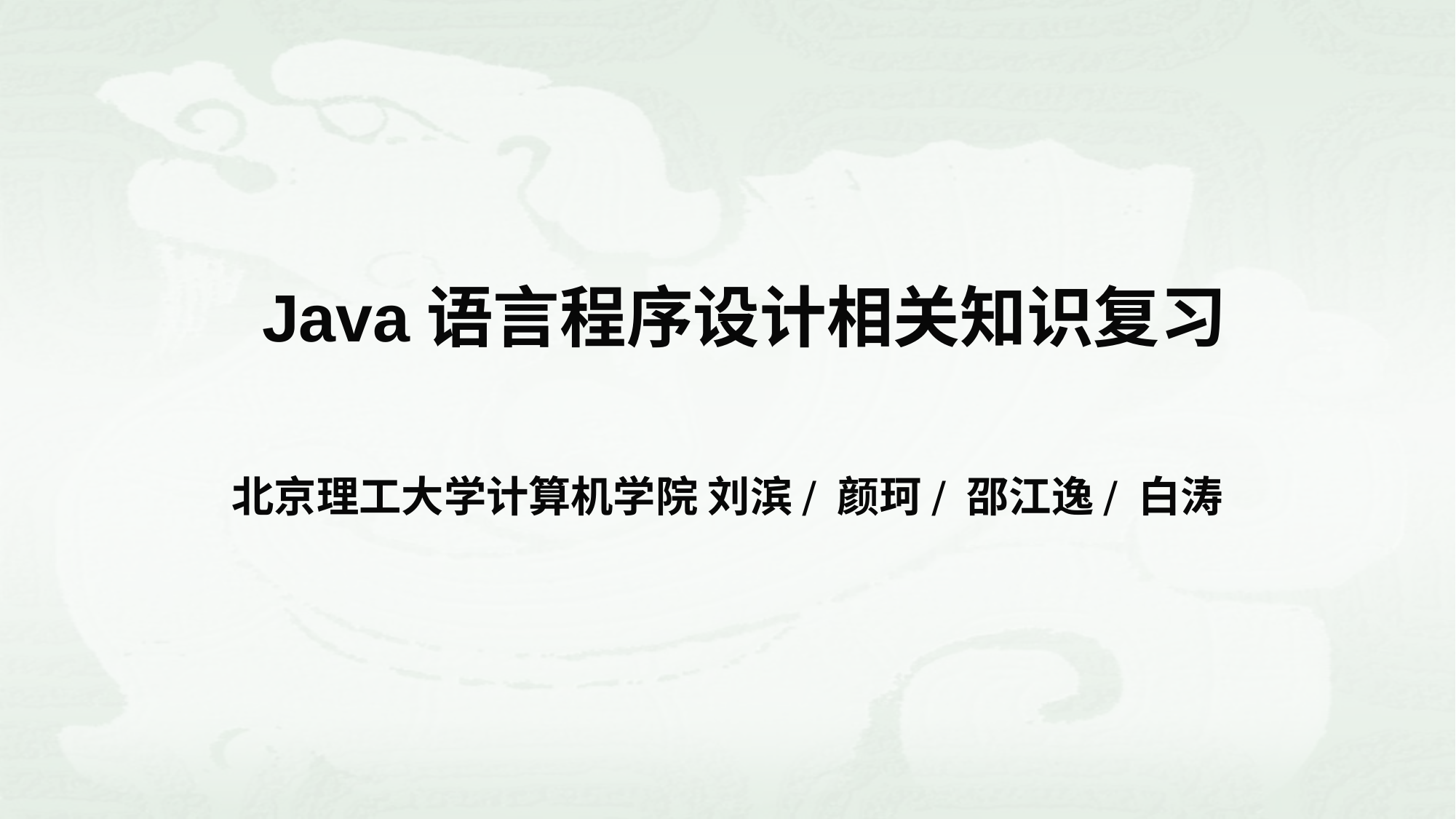

# Java语言程序设计相关知识复习
北京理工大学计算机学院 刘滨/颜珂/邵江逸/白涛